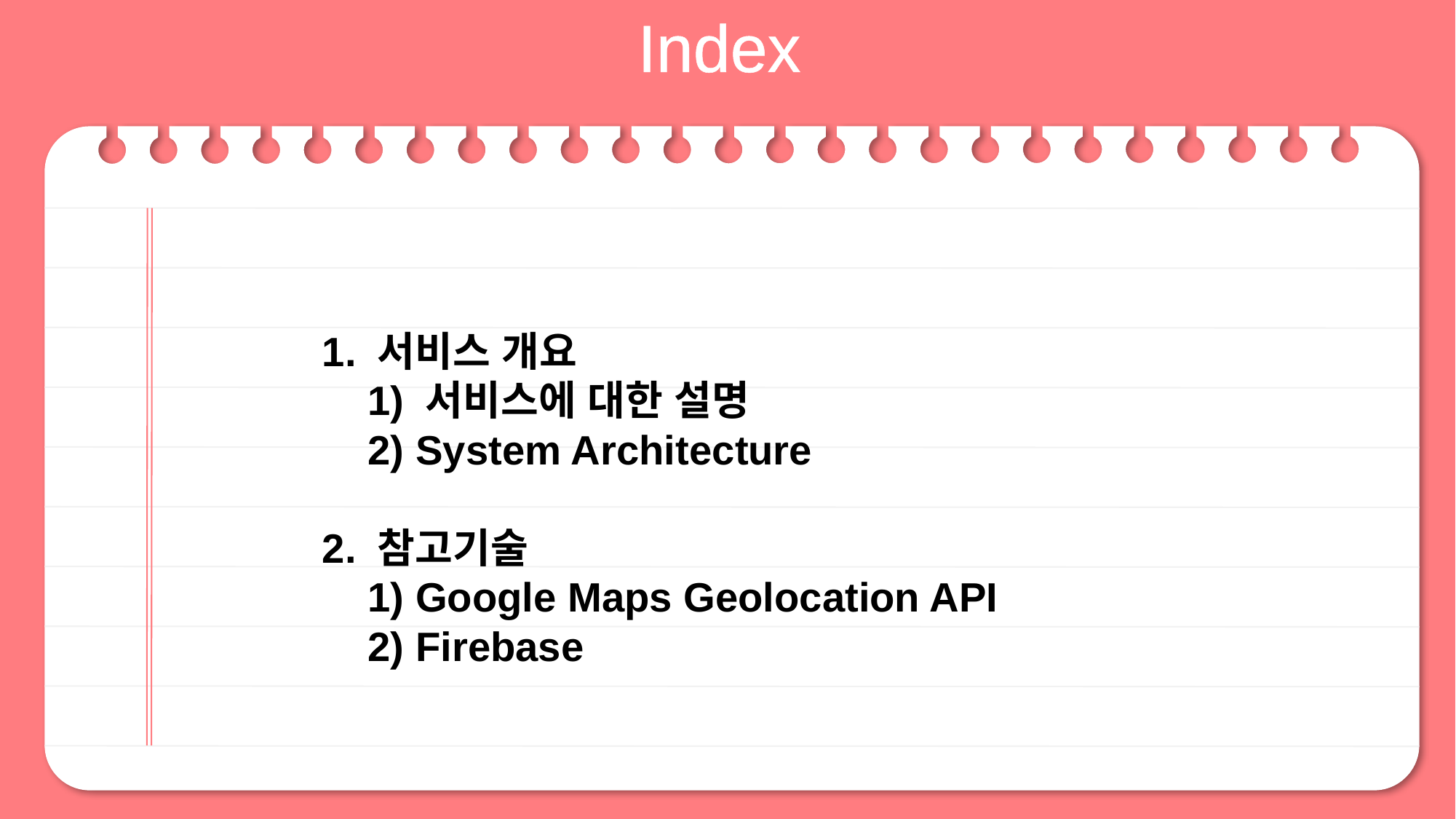

Index

1. 서비스 개요
    1) 서비스에 대한 설명
    2) System Architecture

2. 참고기술
    1) Google Maps Geolocation API
    2) Firebase